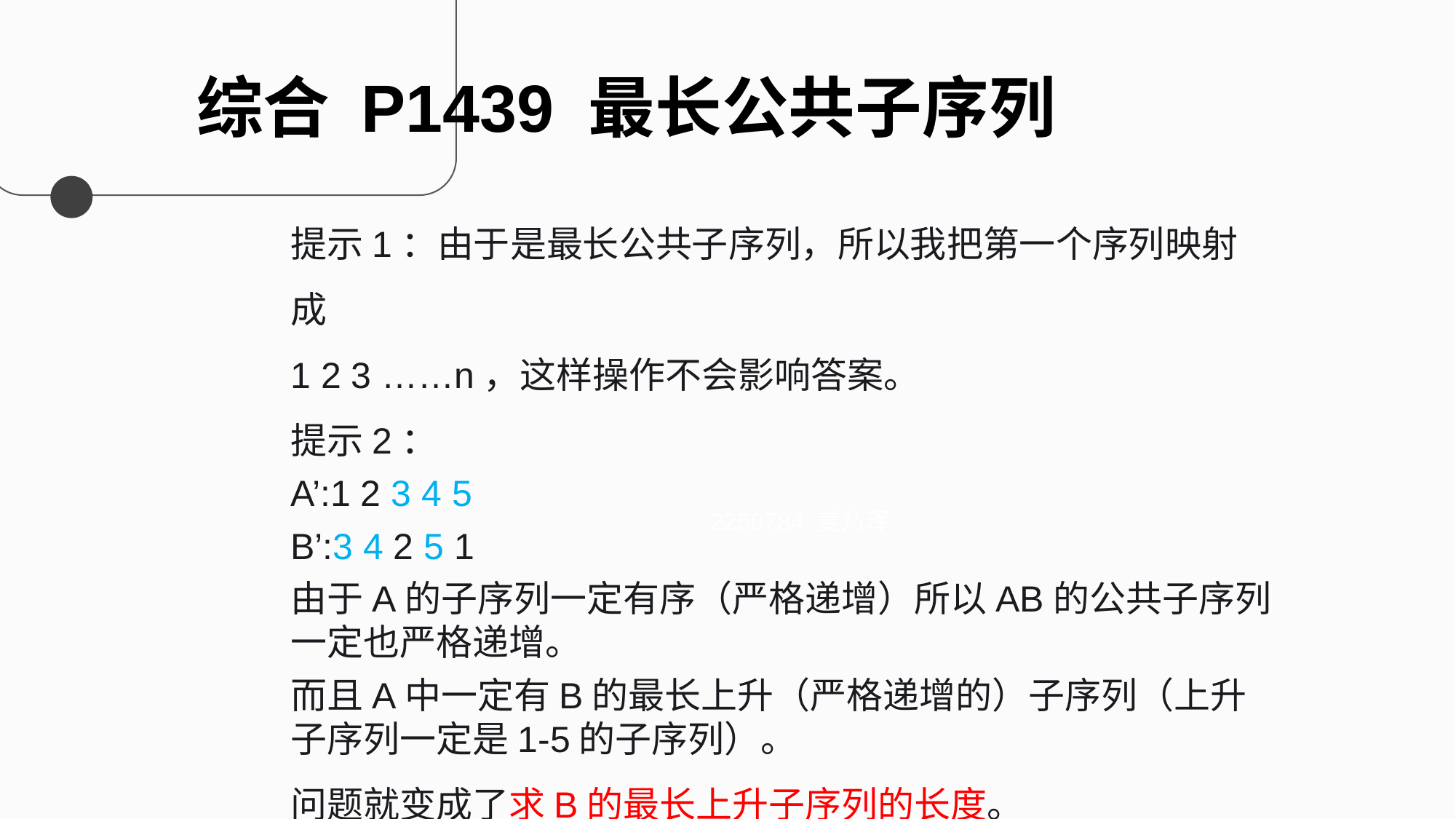

综合 P1439 最长公共子序列

提示1：由于是最长公共子序列，所以我把第一个序列映射成
1 2 3 ……n，这样操作不会影响答案。
提示2：
A’:1 2 3 4 5
B’:3 4 2 5 1
由于A的子序列一定有序（严格递增）所以AB的公共子序列一定也严格递增。
而且A中一定有B的最长上升（严格递增的）子序列（上升子序列一定是1-5的子序列）。
问题就变成了求B的最长上升子序列的长度。

2250784 姜乃珲